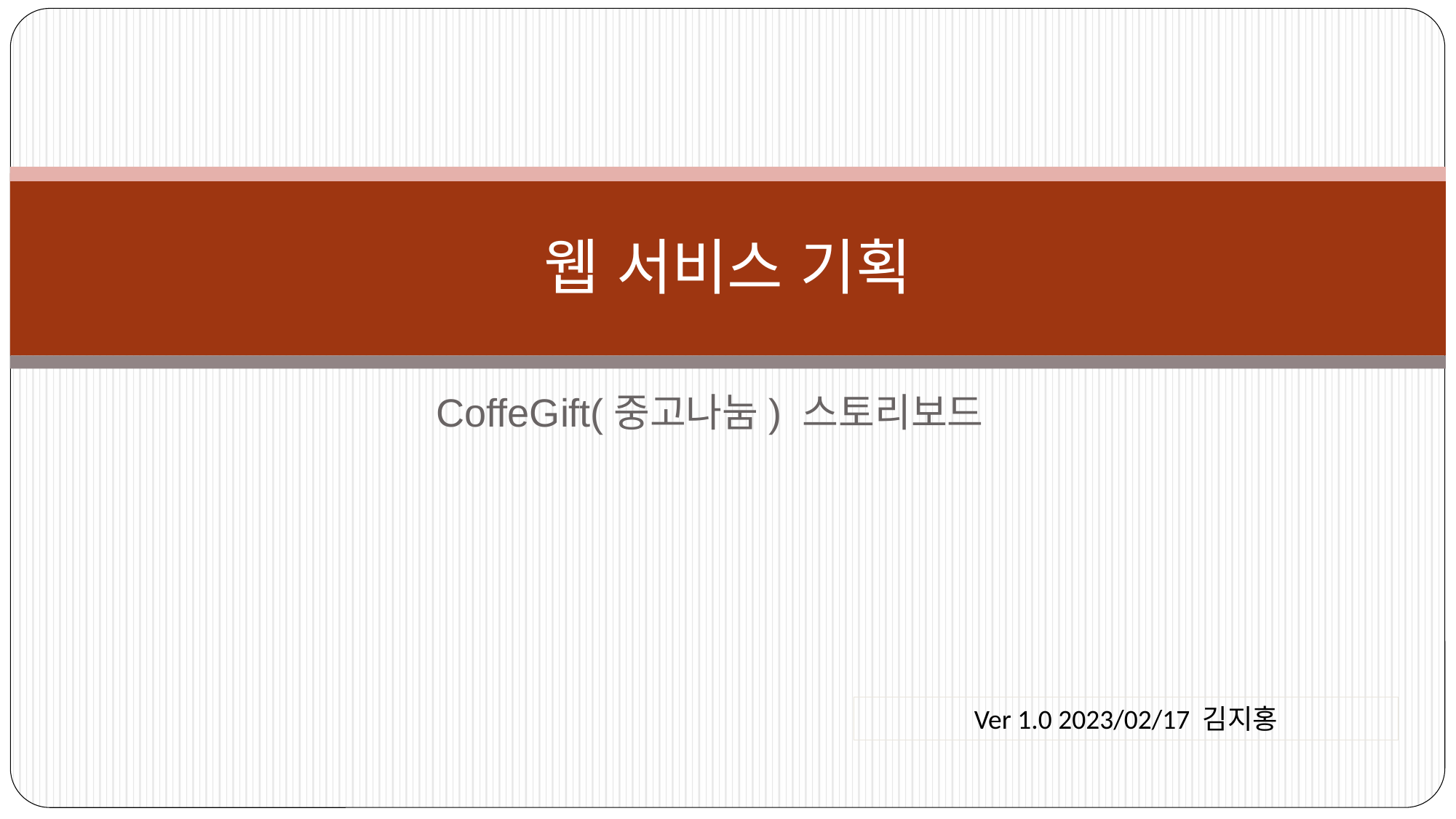

# 웹 서비스 기획
CoffeGift(중고나눔) 스토리보드
Ver 1.0 2023/02/17 김지홍